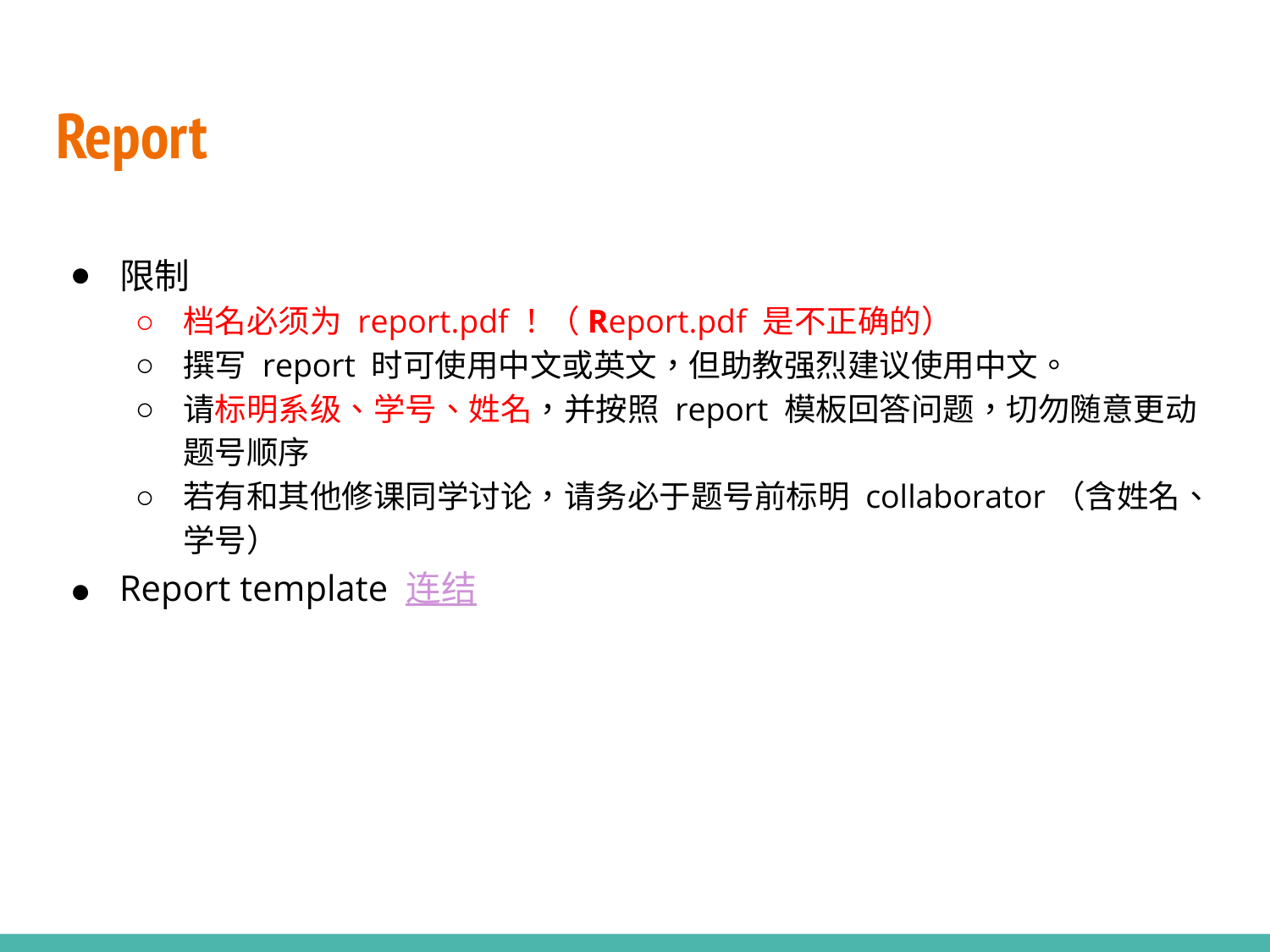

# Report
限制
档名必须为 report.pdf！（Report.pdf 是不正确的）
撰写 report 时可使用中文或英文，但助教强烈建议使用中文。
请标明系级、学号、姓名，并按照 report 模板回答问题，切勿随意更动题号顺序
若有和其他修课同学讨论，请务必于题号前标明 collaborator（含姓名、学号）
Report template 连结